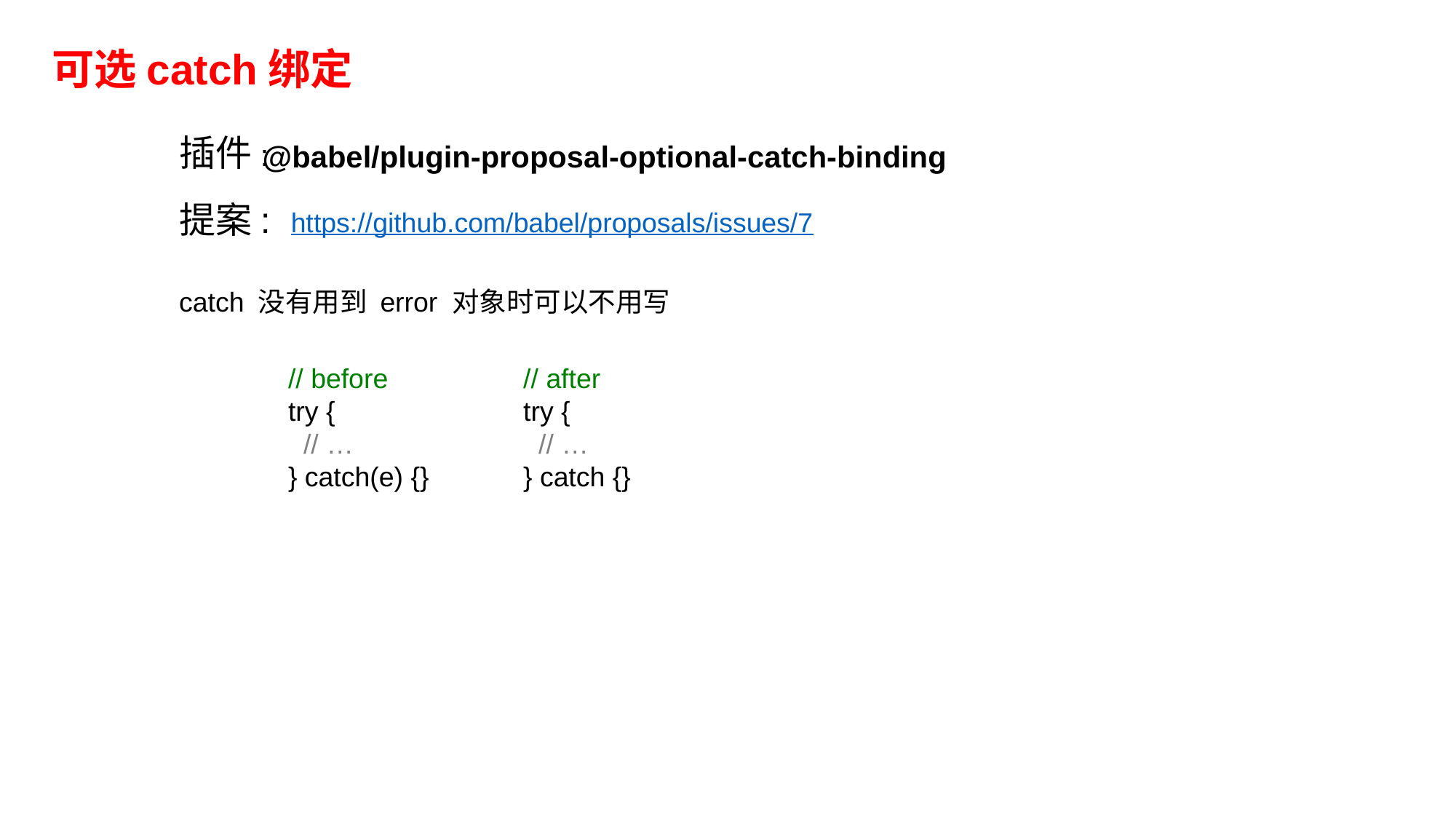

可选catch绑定
插件:
@babel/plugin-proposal-optional-catch-binding
提案:
https://github.com/babel/proposals/issues/7
catch 没有用到 error 对象时可以不用写
// before
try {
  // …
} catch(e) {}

// after
try {
  // …
} catch {}